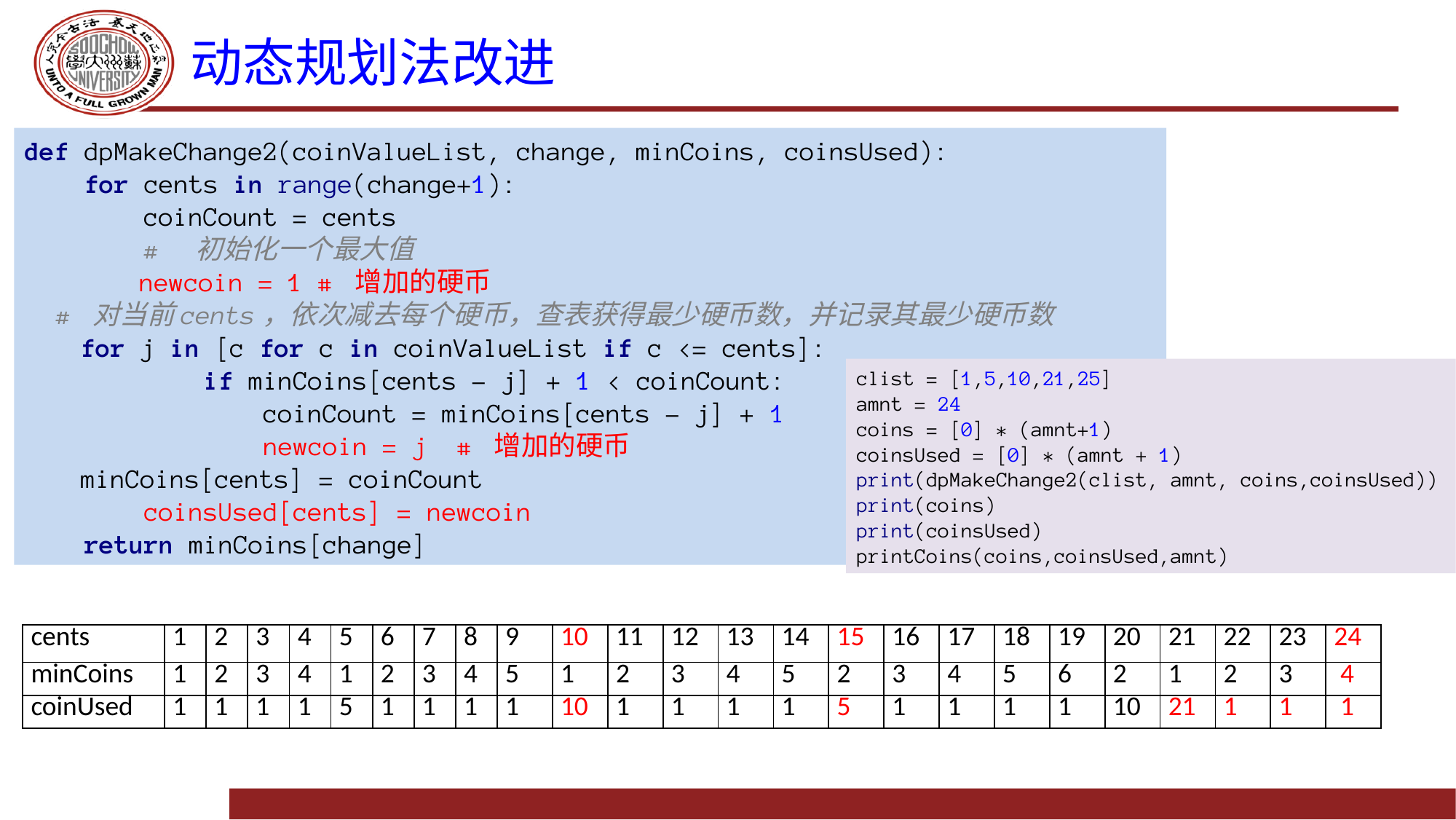

# 动态规划法改进
def dpMakeChange2(coinValueList, change, minCoins, coinsUsed):
    for cents in range(change+1):
        coinCount = cents
        #  初始化一个最大值
               newcoin = 1 # 增加的硬币
    # 对当前cents，依次减去每个硬币，查表获得最少硬币数，并记录其最少硬币数
        for j in [c for c in coinValueList if c <= cents]:
            if minCoins[cents - j] + 1 < coinCount:
                coinCount = minCoins[cents - j] + 1
                newcoin = j  # 增加的硬币
        minCoins[cents] = coinCount
        coinsUsed[cents] = newcoin
    return minCoins[change]
clist = [1,5,10,21,25]
amnt = 24
coins = [0] * (amnt+1)
coinsUsed = [0] * (amnt + 1)
print(dpMakeChange2(clist, amnt, coins,coinsUsed))
print(coins)
print(coinsUsed)
printCoins(coins,coinsUsed,amnt)
| cents | 1 | 2 | 3 | 4 | 5 | 6 | 7 | 8 | 9 | 10 | 11 | 12 | 13 | 14 | 15 | 16 | 17 | 18 | 19 | 20 | 21 | 22 | 23 | 24 |
| --- | --- | --- | --- | --- | --- | --- | --- | --- | --- | --- | --- | --- | --- | --- | --- | --- | --- | --- | --- | --- | --- | --- | --- | --- |
| minCoins | 1 | 2 | 3 | 4 | 1 | 2 | 3 | 4 | 5 | 1 | 2 | 3 | 4 | 5 | 2 | 3 | 4 | 5 | 6 | 2 | 1 | 2 | 3 | 4 |
| coinUsed | 1 | 1 | 1 | 1 | 5 | 1 | 1 | 1 | 1 | 10 | 1 | 1 | 1 | 1 | 5 | 1 | 1 | 1 | 1 | 10 | 21 | 1 | 1 | 1 |